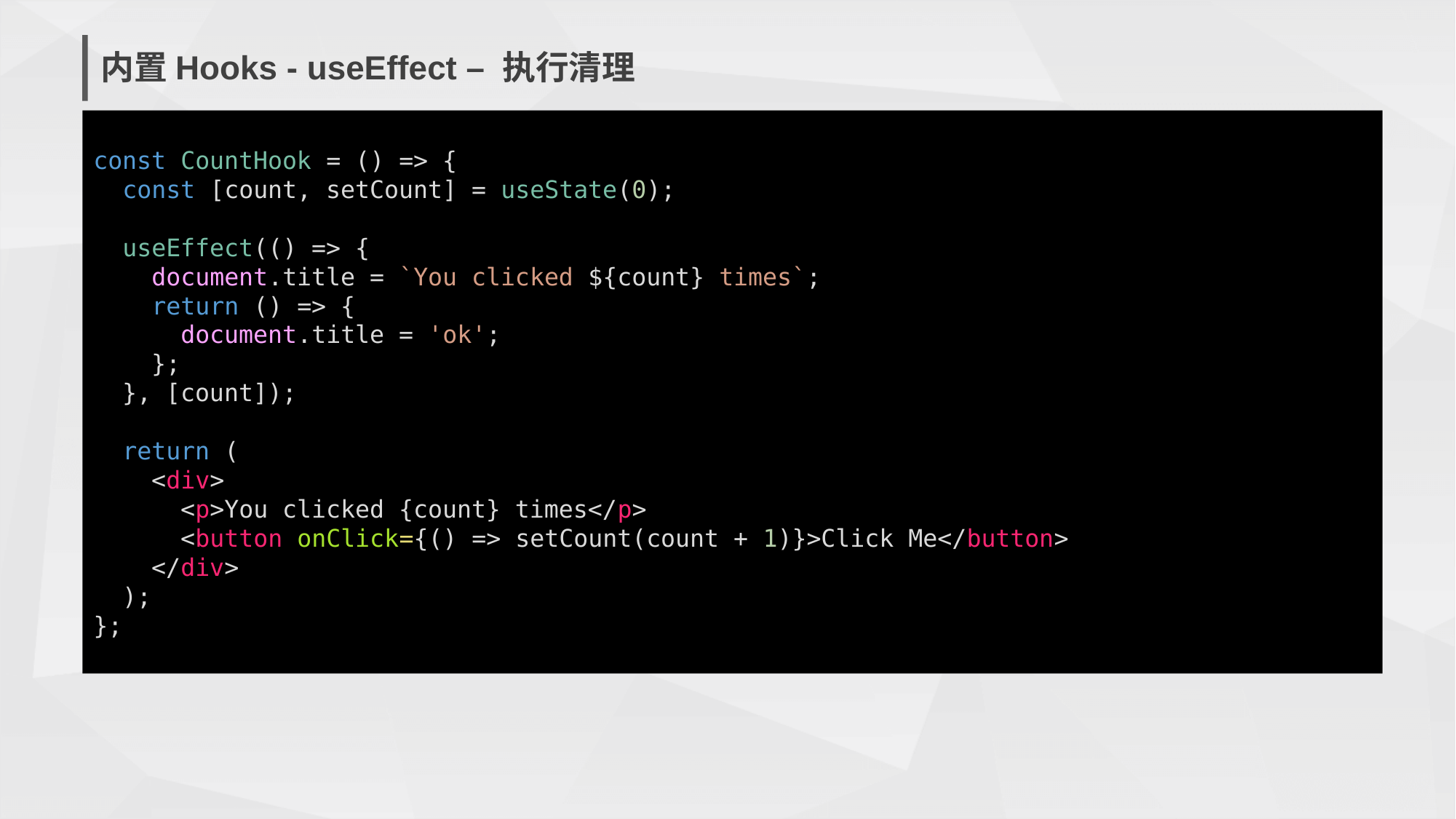

内置Hooks - useEffect – 执行清理

const CountHook = () => {
  const [count, setCount] = useState(0);
  useEffect(() => {
    document.title = `You clicked ${count} times`;
    return () => {
      document.title = 'ok';
    };
  }, [count]);
  return (
    <div>
      <p>You clicked {count} times</p>
      <button onClick={() => setCount(count + 1)}>Click Me</button>
    </div>
  );
};